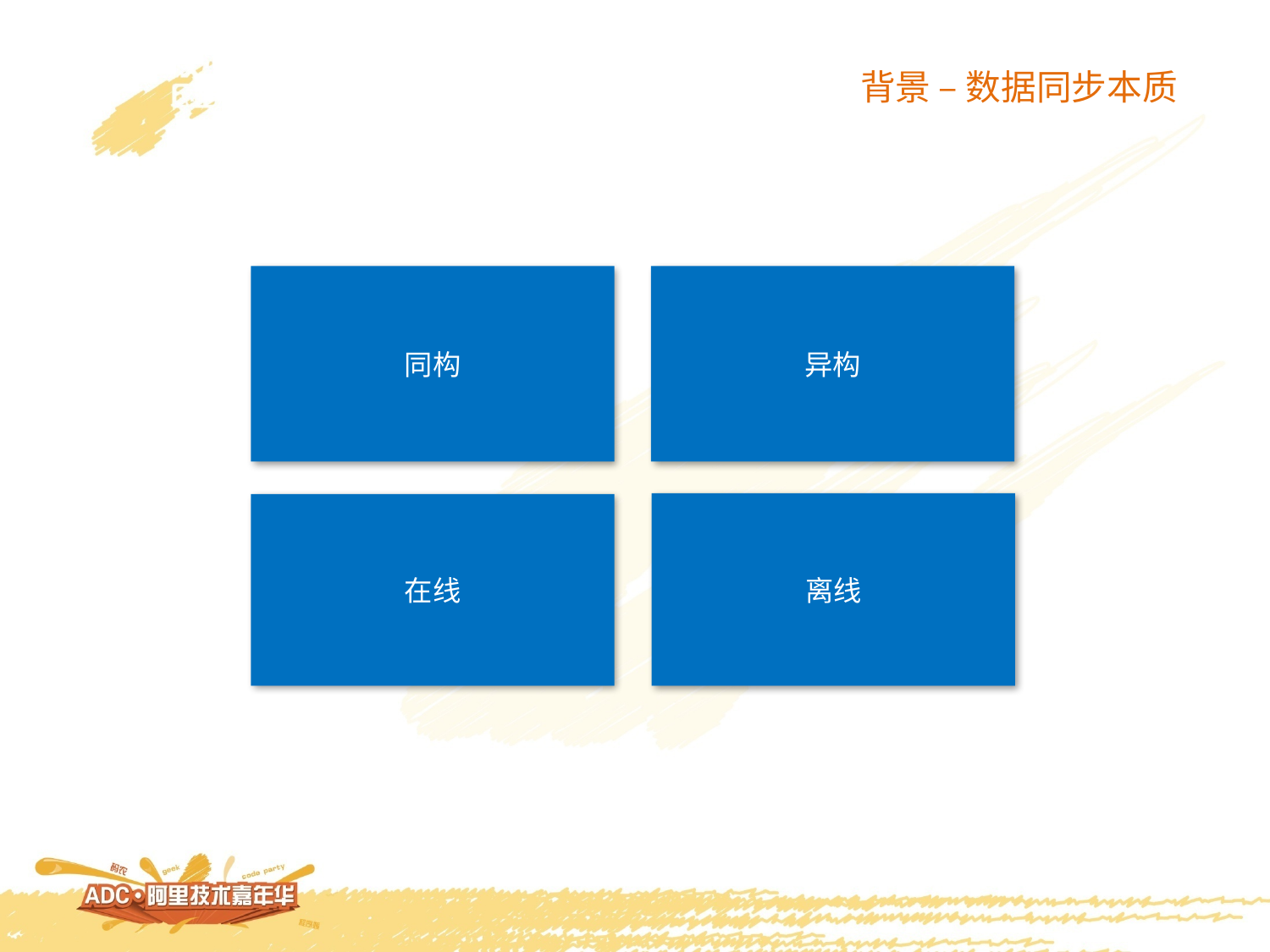

背景 – 数据同步本质
异构
同构
离线
在线